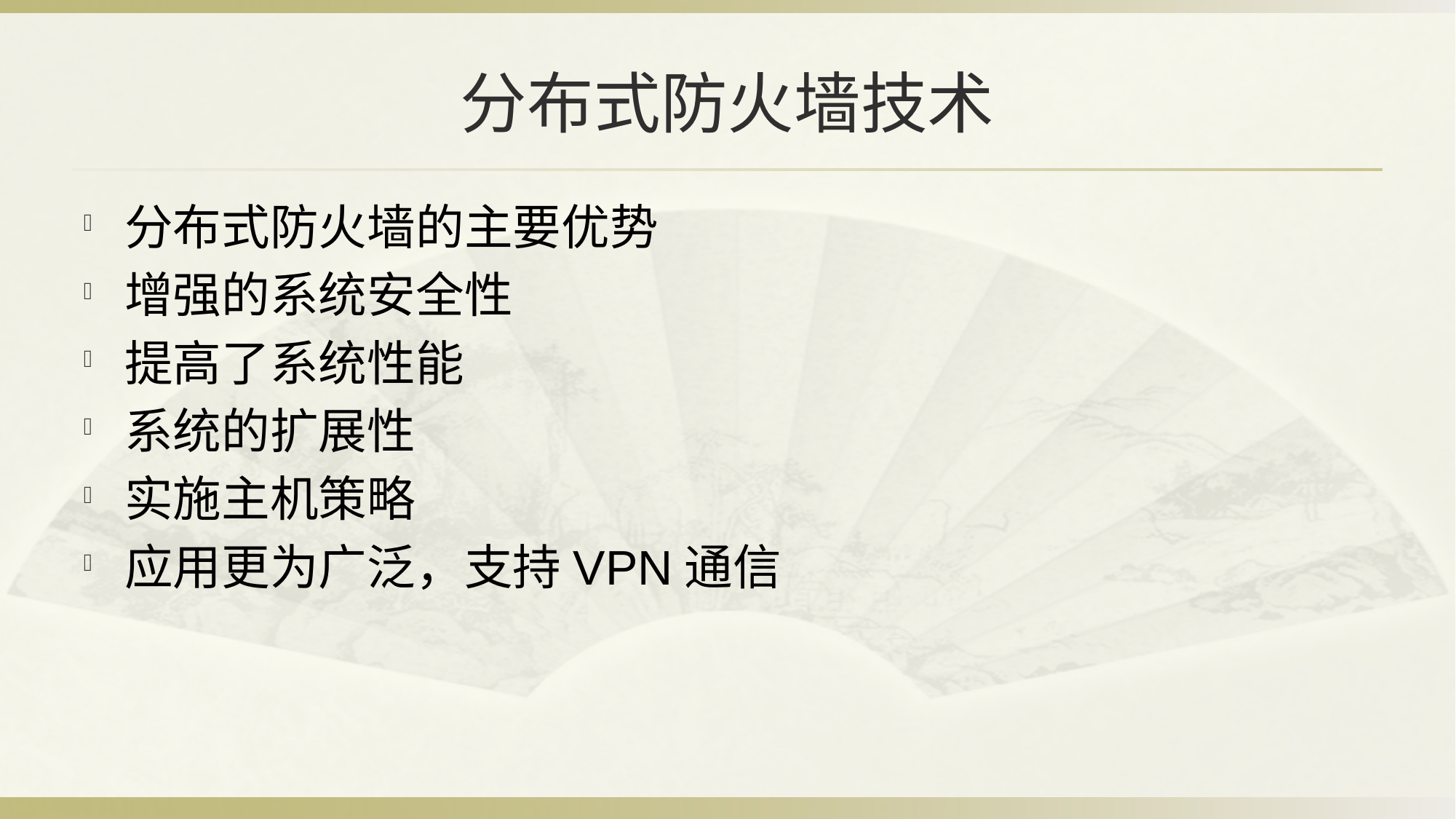

# 分布式防火墙技术
分布式防火墙的主要优势
增强的系统安全性
提高了系统性能
系统的扩展性
实施主机策略
应用更为广泛，支持VPN通信